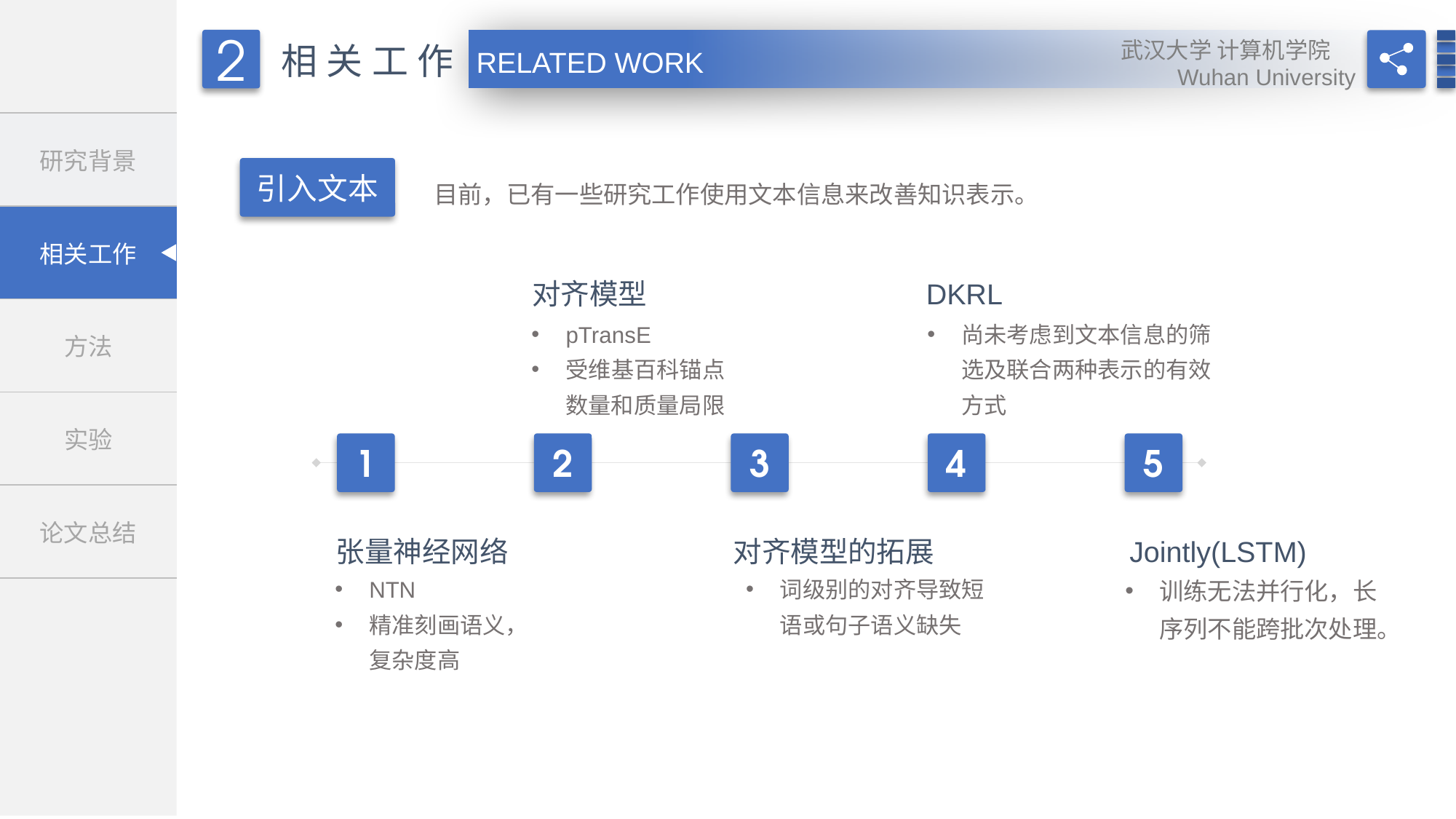

引入文本
目前，已有一些研究工作使用文本信息来改善知识表示。
对齐模型
DKRL
pTransE
受维基百科锚点数量和质量局限
尚未考虑到文本信息的筛选及联合两种表示的有效方式
1
2
3
4
5
张量神经网络
对齐模型的拓展
Jointly(LSTM)
NTN
精准刻画语义，复杂度高
词级别的对齐导致短语或句子语义缺失
训练无法并行化，长序列不能跨批次处理。